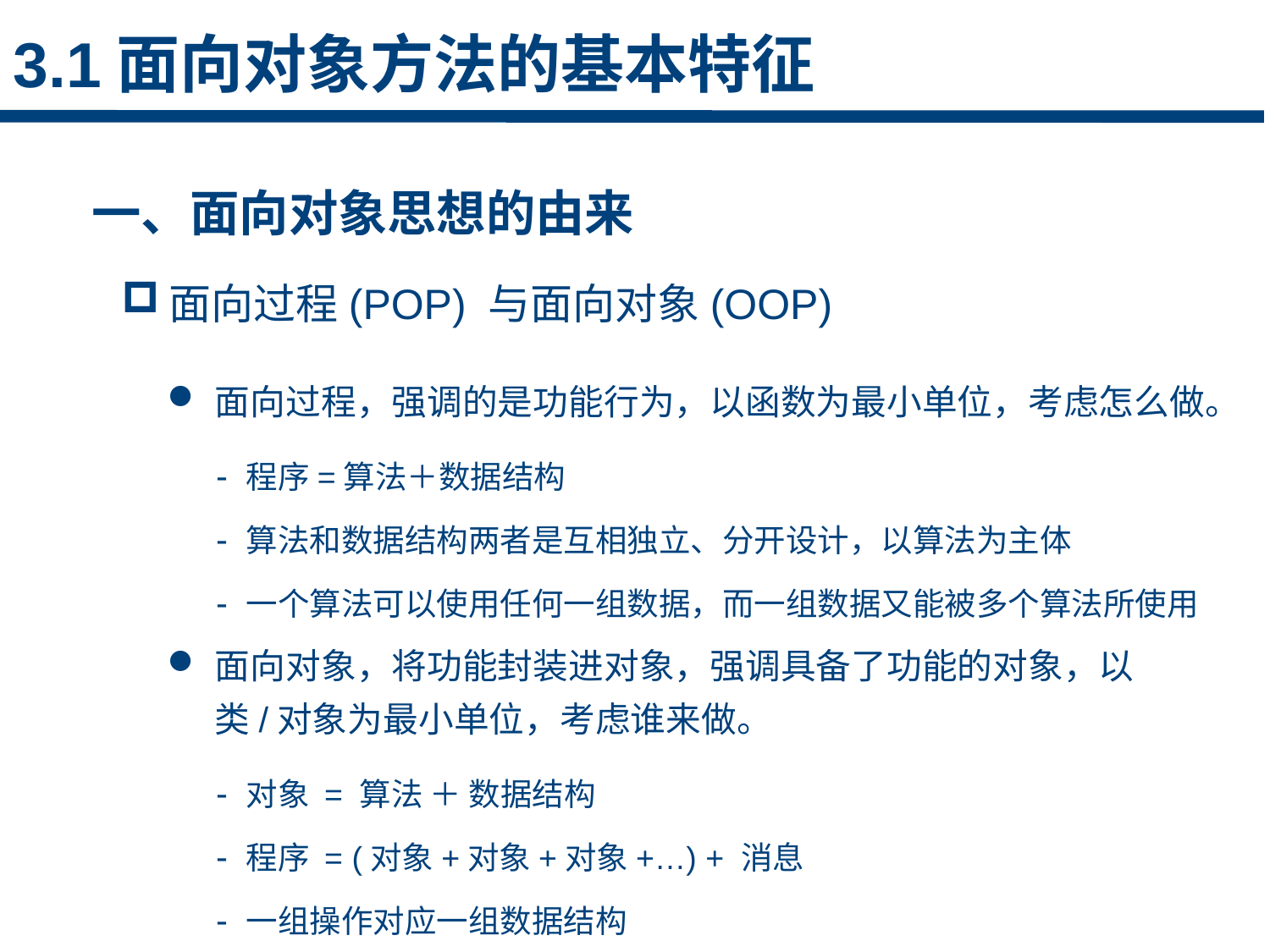

3.1面向对象方法的基本特征
一、面向对象思想的由来
面向过程(POP) 与面向对象(OOP)
点击添加文本
面向过程，强调的是功能行为，以函数为最小单位，考虑怎么做。
     - 程序=算法＋数据结构
     - 算法和数据结构两者是互相独立、分开设计，以算法为主体
     - 一个算法可以使用任何一组数据，而一组数据又能被多个算法所使用
面向对象，将功能封装进对象，强调具备了功能的对象，以类/对象为最小单位，考虑谁来做。
     - 对象 = 算法 ＋ 数据结构
     - 程序 = (对象+对象+对象+…) + 消息
     - 一组操作对应一组数据结构
点击添加文本
点击添加文本
点击添加文本